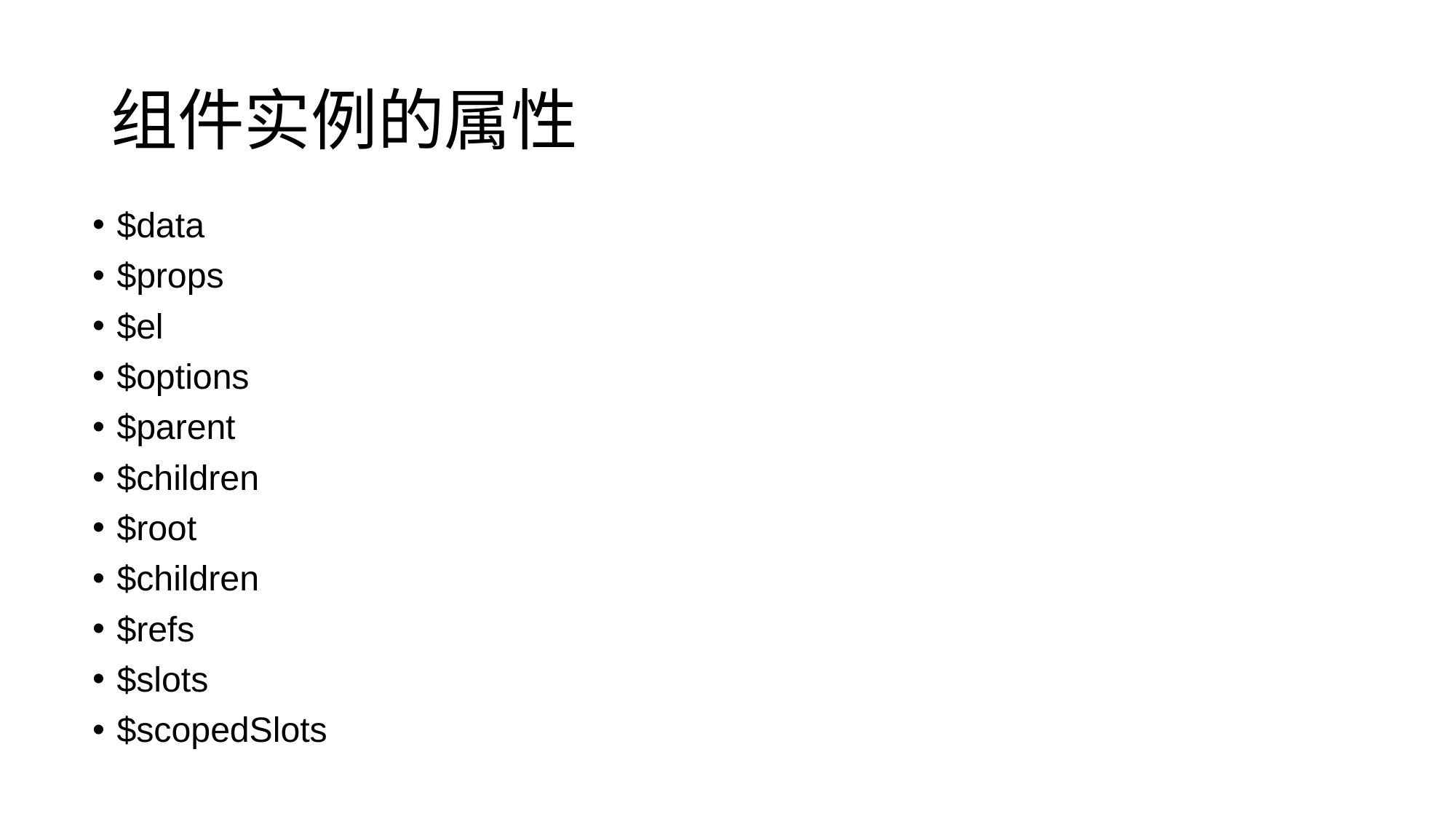

# 组件实例的属性
$data
$props
$el
$options
$parent
$children
$root
$children
$refs
$slots
$scopedSlots